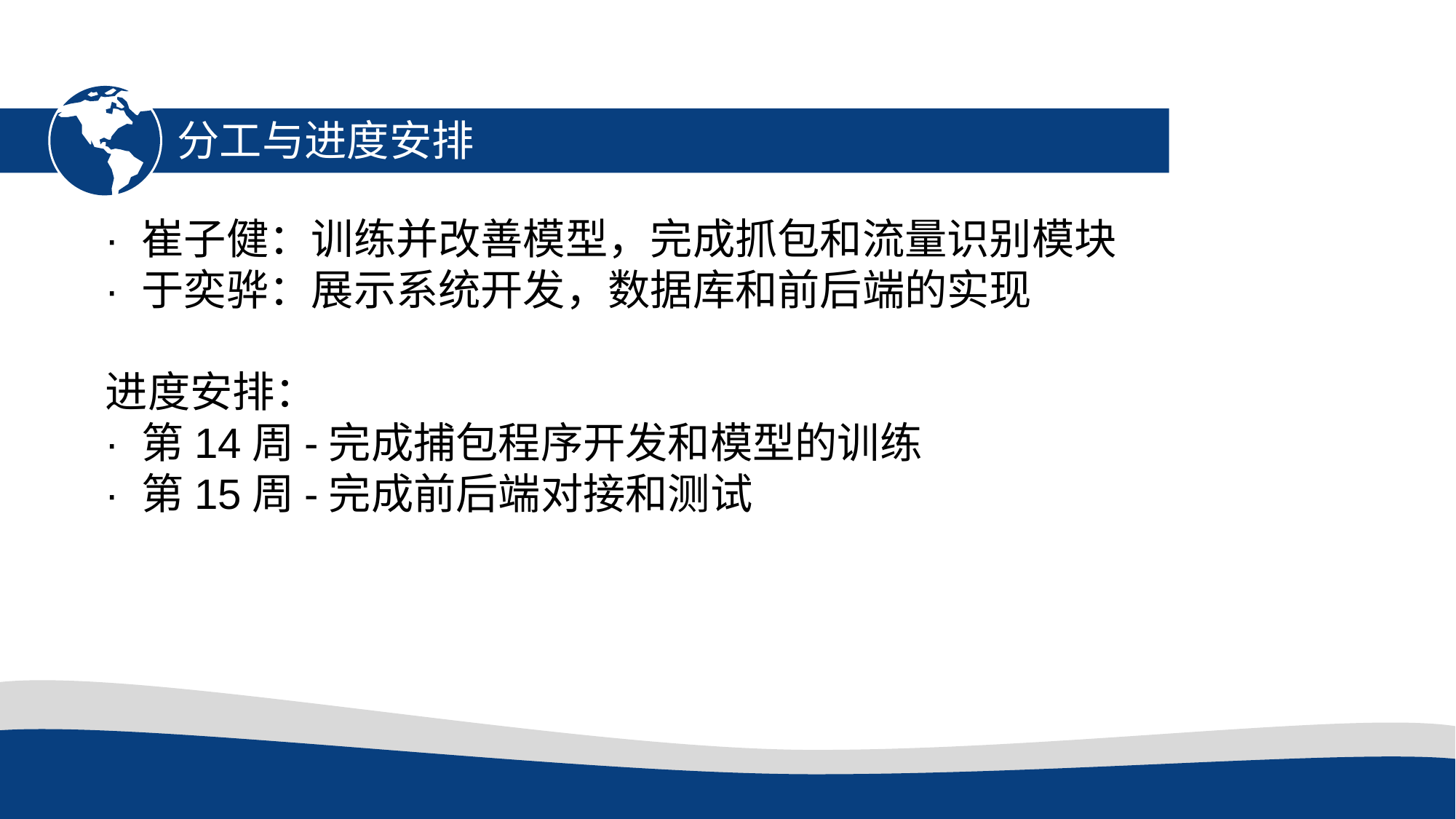

分工与进度安排
· 崔子健：训练并改善模型，完成抓包和流量识别模块
· 于奕骅：展示系统开发，数据库和前后端的实现

进度安排：
· 第14周-完成捕包程序开发和模型的训练
· 第15周-完成前后端对接和测试